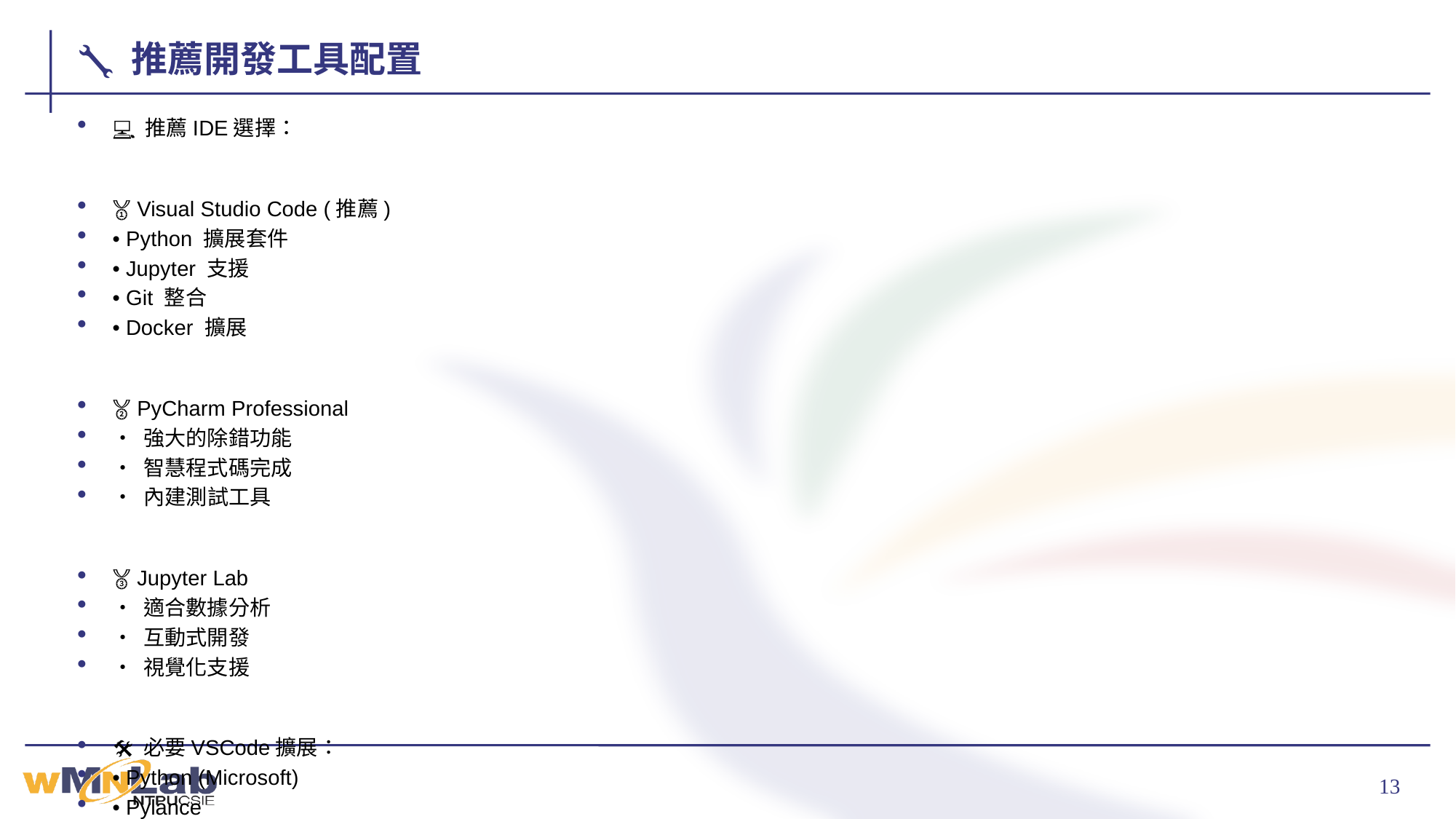

# 🔧 推薦開發工具配置
💻 推薦IDE選擇：

🥇 Visual Studio Code (推薦)
• Python 擴展套件
• Jupyter 支援
• Git 整合
• Docker 擴展

🥈 PyCharm Professional
• 強大的除錯功能
• 智慧程式碼完成
• 內建測試工具

🥉 Jupyter Lab
• 適合數據分析
• 互動式開發
• 視覺化支援

🛠️ 必要VSCode擴展：
• Python (Microsoft)
• Pylance
• Jupyter
• Docker
• GitLens